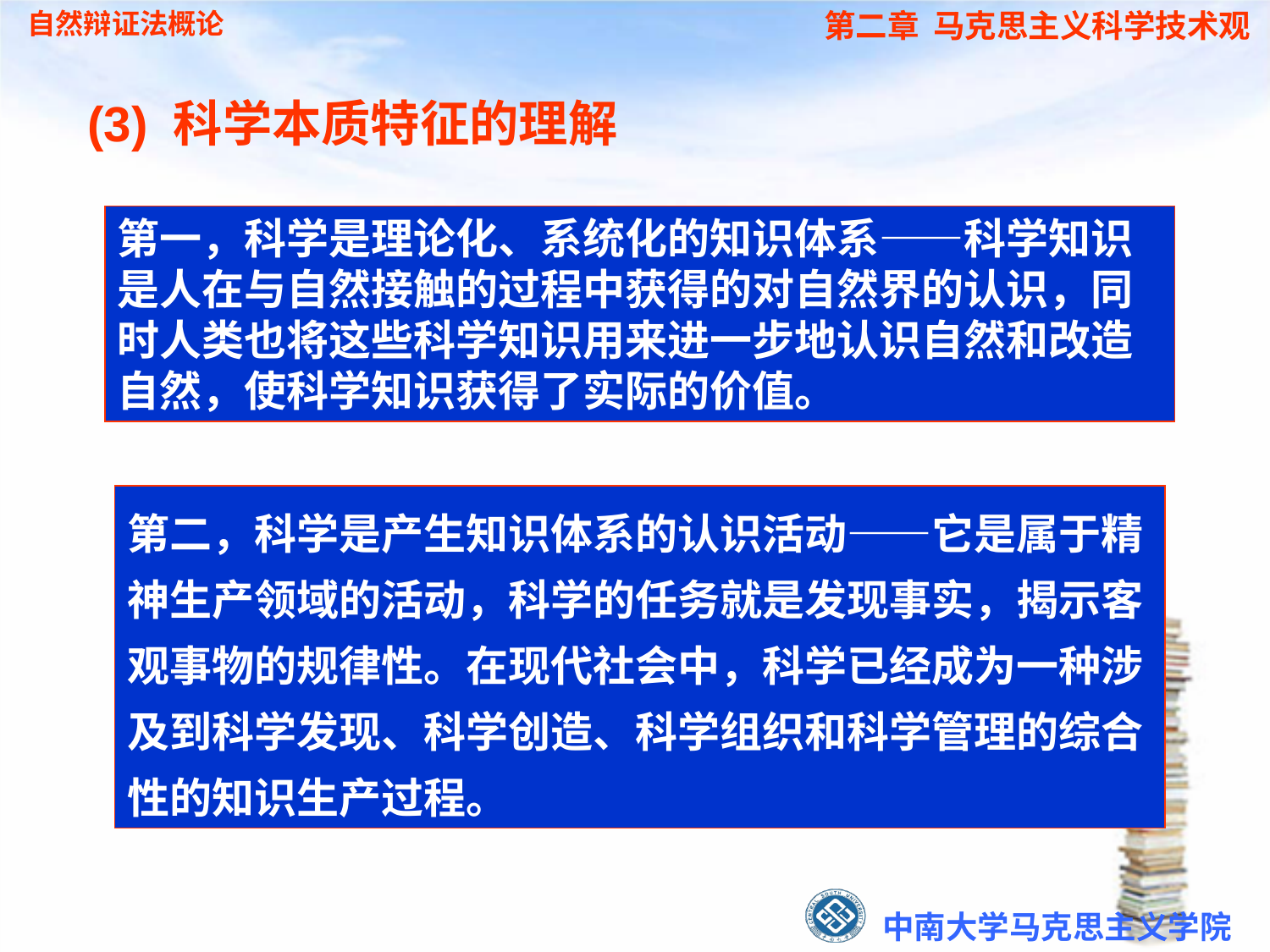

(3) 科学本质特征的理解
第一，科学是理论化、系统化的知识体系——科学知识是人在与自然接触的过程中获得的对自然界的认识，同时人类也将这些科学知识用来进一步地认识自然和改造自然，使科学知识获得了实际的价值。
第二，科学是产生知识体系的认识活动——它是属于精神生产领域的活动，科学的任务就是发现事实，揭示客观事物的规律性。在现代社会中，科学已经成为一种涉及到科学发现、科学创造、科学组织和科学管理的综合性的知识生产过程。